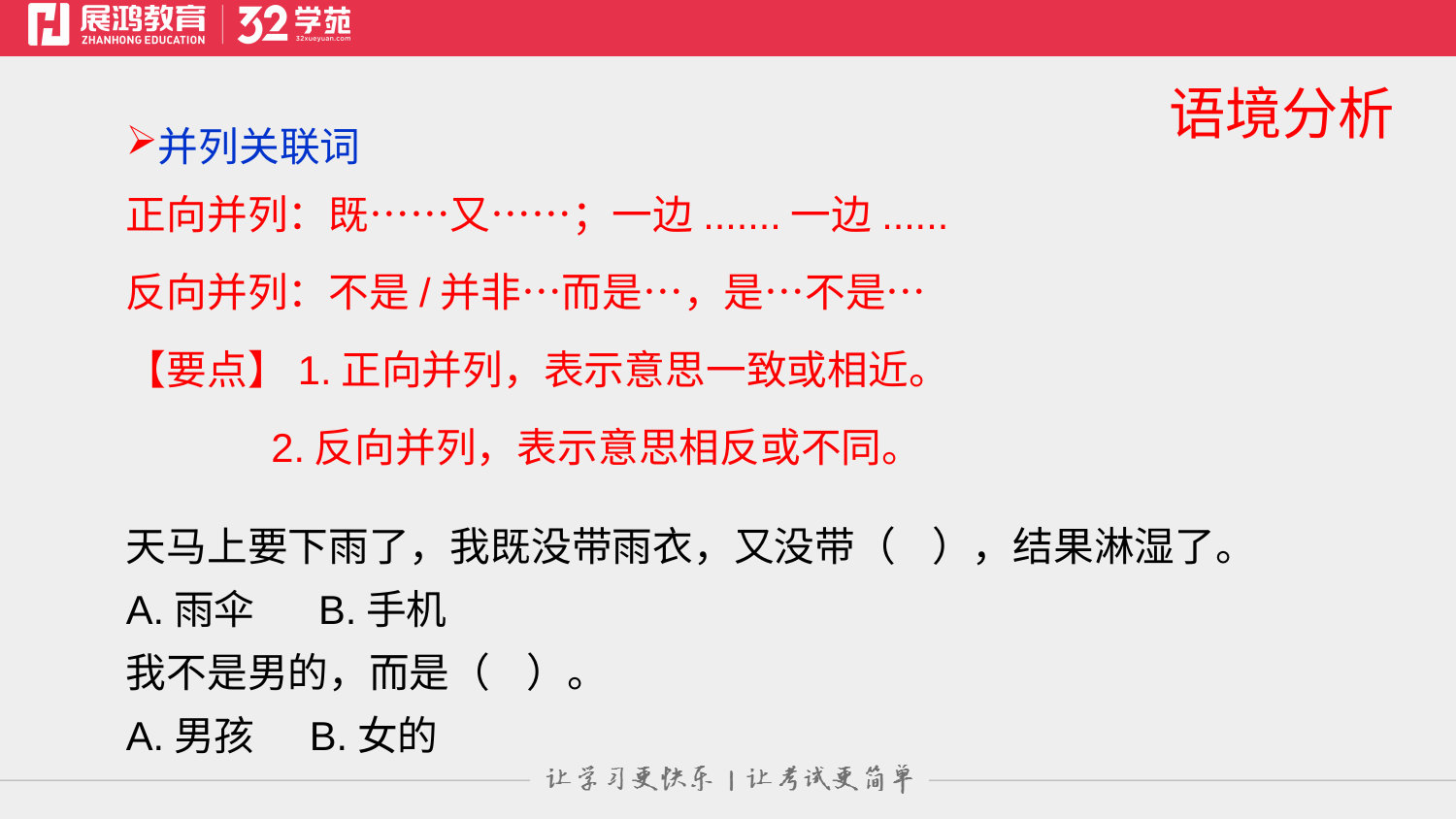

语境分析
并列关联词
正向并列：既……又……；一边.......一边......
反向并列：不是/并非…而是…，是…不是…
【要点】1.正向并列，表示意思一致或相近。
             2.反向并列，表示意思相反或不同。
天马上要下雨了，我既没带雨衣，又没带（    ），结果淋湿了。
A.雨伞      B.手机
我不是男的，而是（    ）。
A.男孩     B.女的